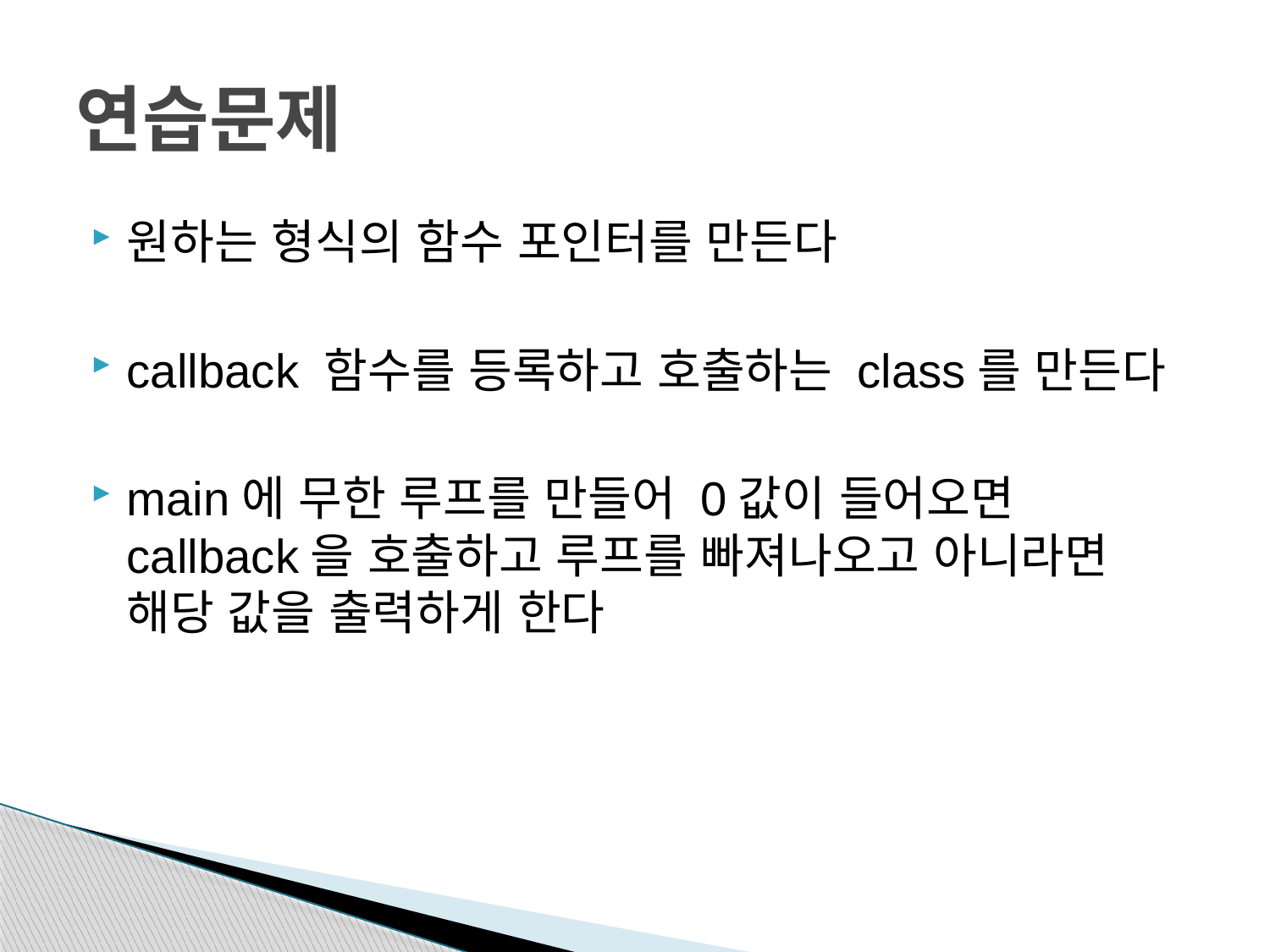

# 연습문제
원하는 형식의 함수 포인터를 만든다

callback 함수를 등록하고 호출하는 class를 만든다

main에 무한 루프를 만들어 0값이 들어오면 callback을 호출하고 루프를 빠져나오고 아니라면 해당 값을 출력하게 한다